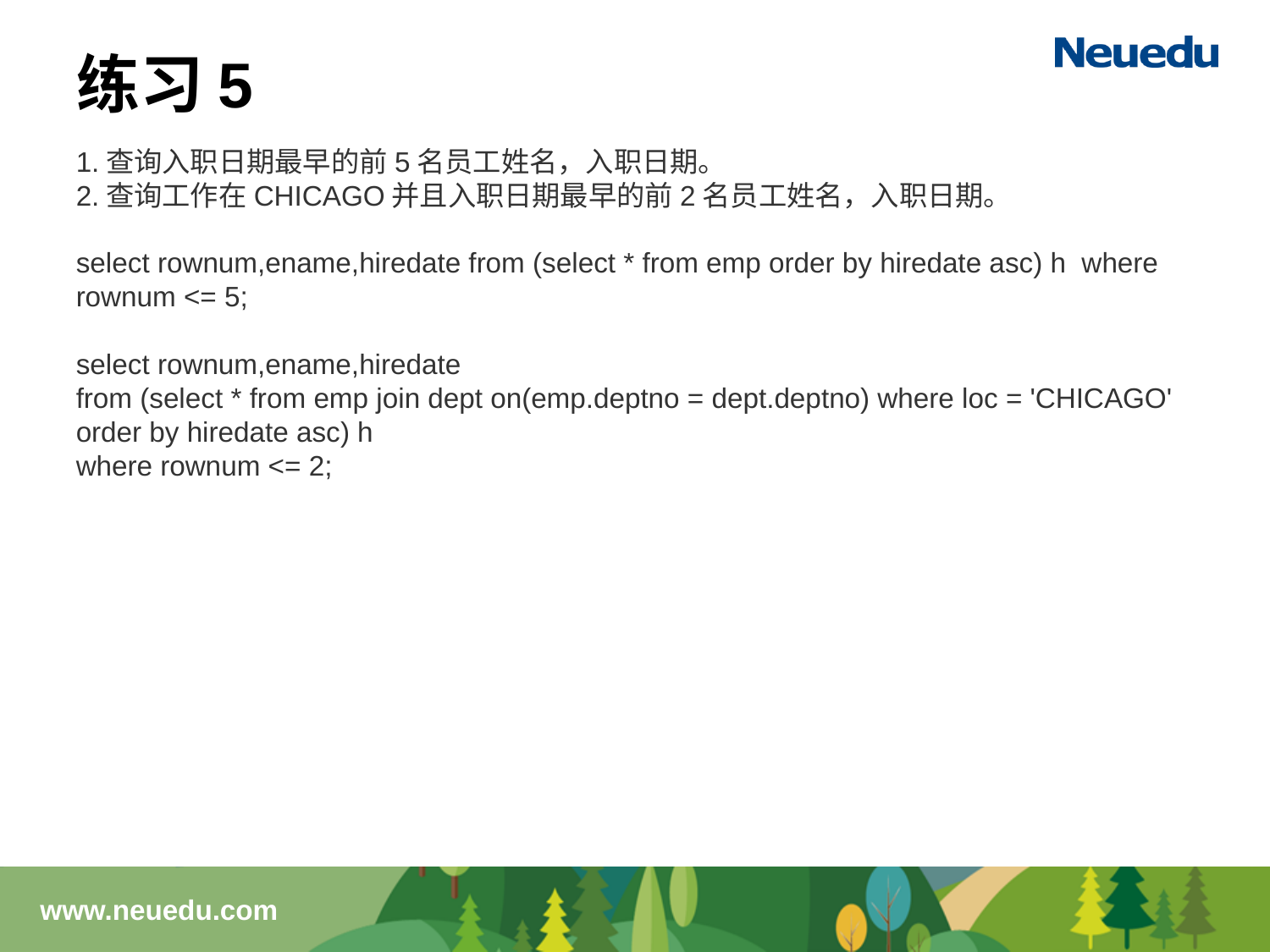

练习5
1.查询入职日期最早的前5名员工姓名，入职日期。
2.查询工作在CHICAGO并且入职日期最早的前2名员工姓名，入职日期。

select rownum,ename,hiredate from (select * from emp order by hiredate asc) h  where rownum <= 5;

select rownum,ename,hiredate
from (select * from emp join dept on(emp.deptno = dept.deptno) where loc = 'CHICAGO' order by hiredate asc) h
where rownum <= 2;